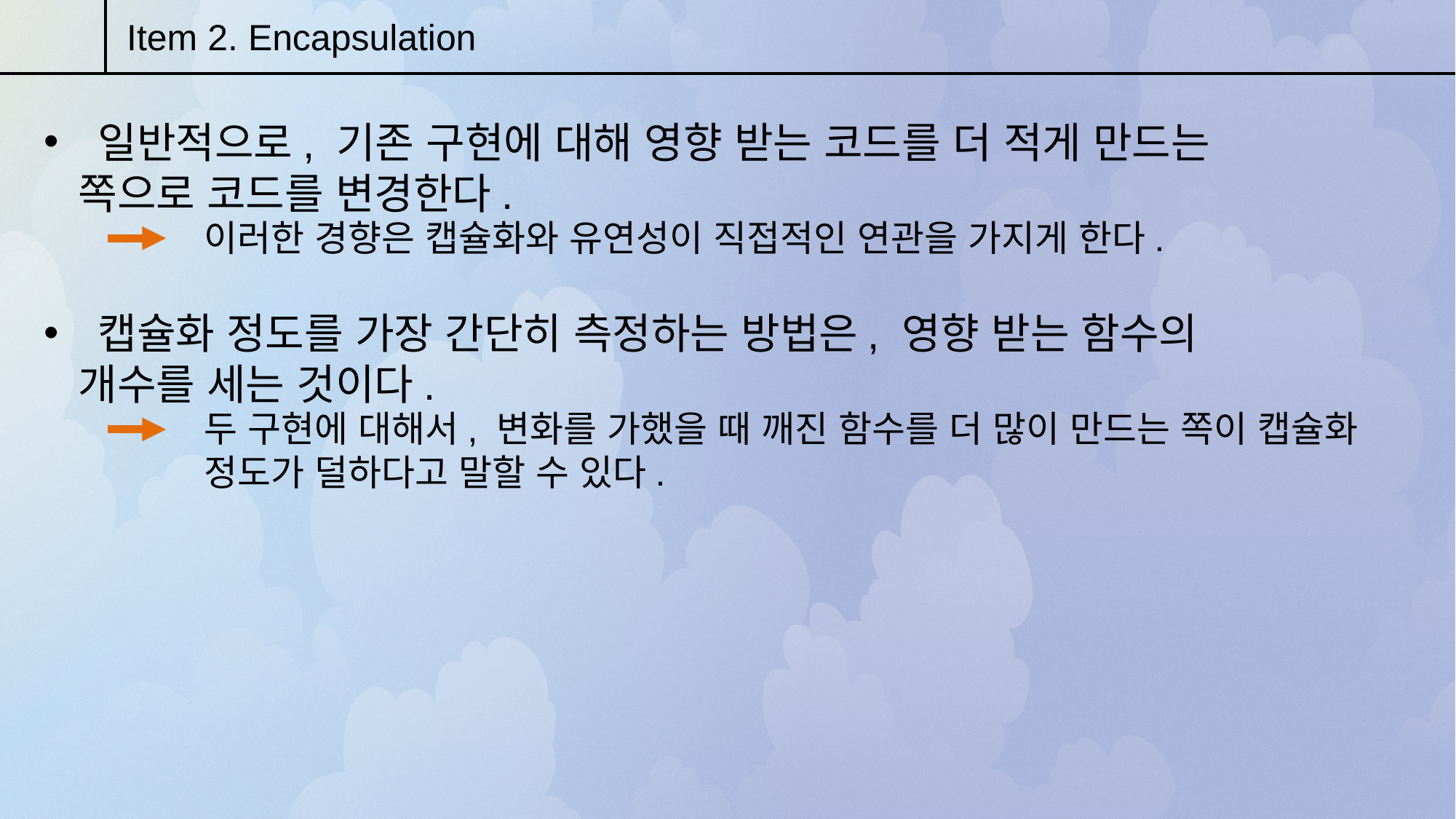

Item 2. Encapsulation
 일반적으로, 기존 구현에 대해 영향 받는 코드를 더 적게 만드는 쪽으로 코드를 변경한다.
이러한 경향은 캡슐화와 유연성이 직접적인 연관을 가지게 한다.
 캡슐화 정도를 가장 간단히 측정하는 방법은, 영향 받는 함수의 개수를 세는 것이다.
두 구현에 대해서, 변화를 가했을 때 깨진 함수를 더 많이 만드는 쪽이 캡슐화 정도가 덜하다고 말할 수 있다.